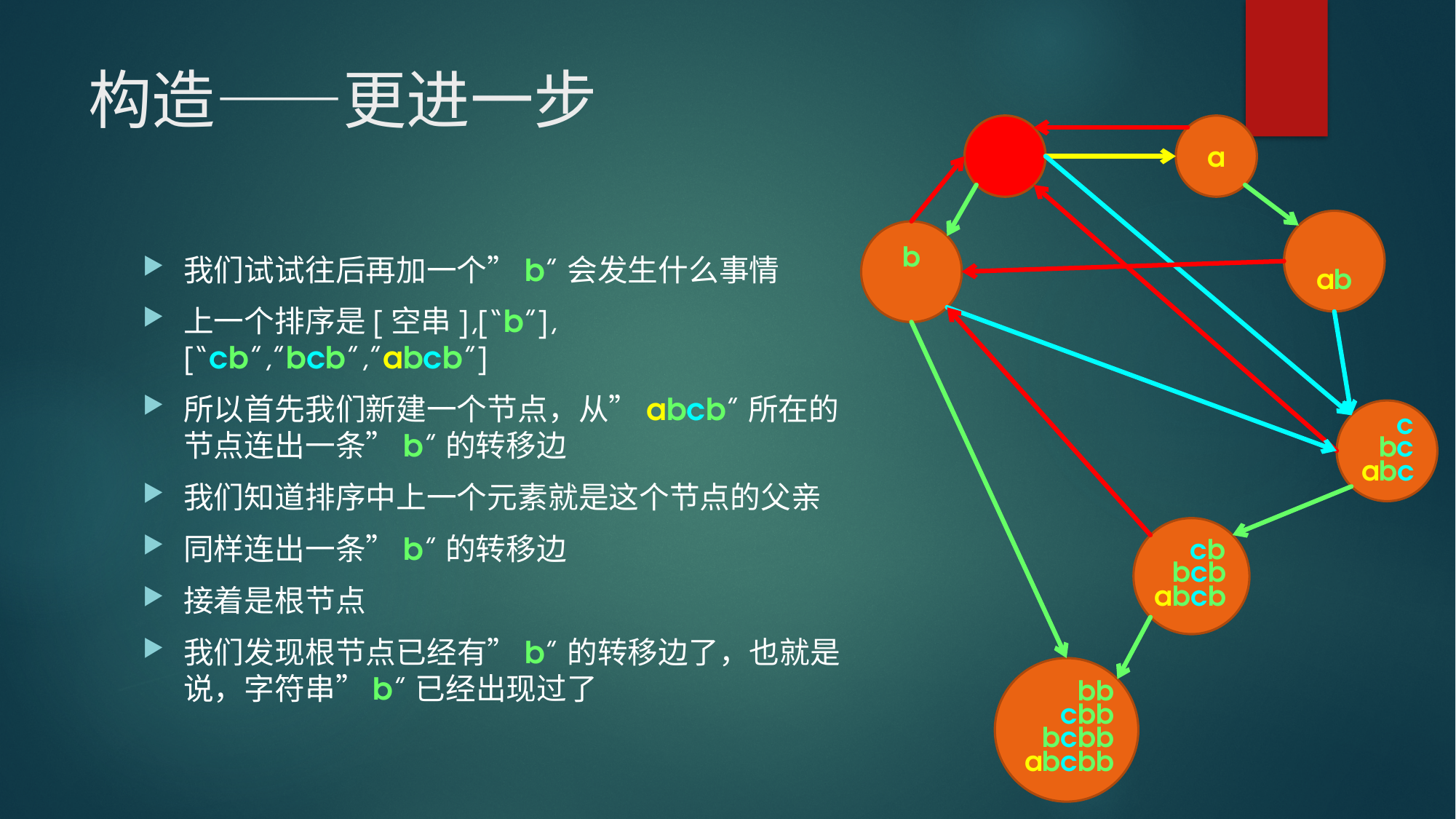

# 构造——更进一步

a

b
我们试试往后再加一个”b”会发生什么事情
上一个排序是[空串],[“b”],[“cb”,”bcb”,”abcb”]
所以首先我们新建一个节点，从”abcb”所在的节点连出一条”b”的转移边
我们知道排序中上一个元素就是这个节点的父亲
同样连出一条”b”的转移边
接着是根节点
我们发现根节点已经有”b”的转移边了，也就是说，字符串”b”已经出现过了
ab

c
bc
abc

cb
bcb
abcb

bb
cbb
bcbb
abcbb